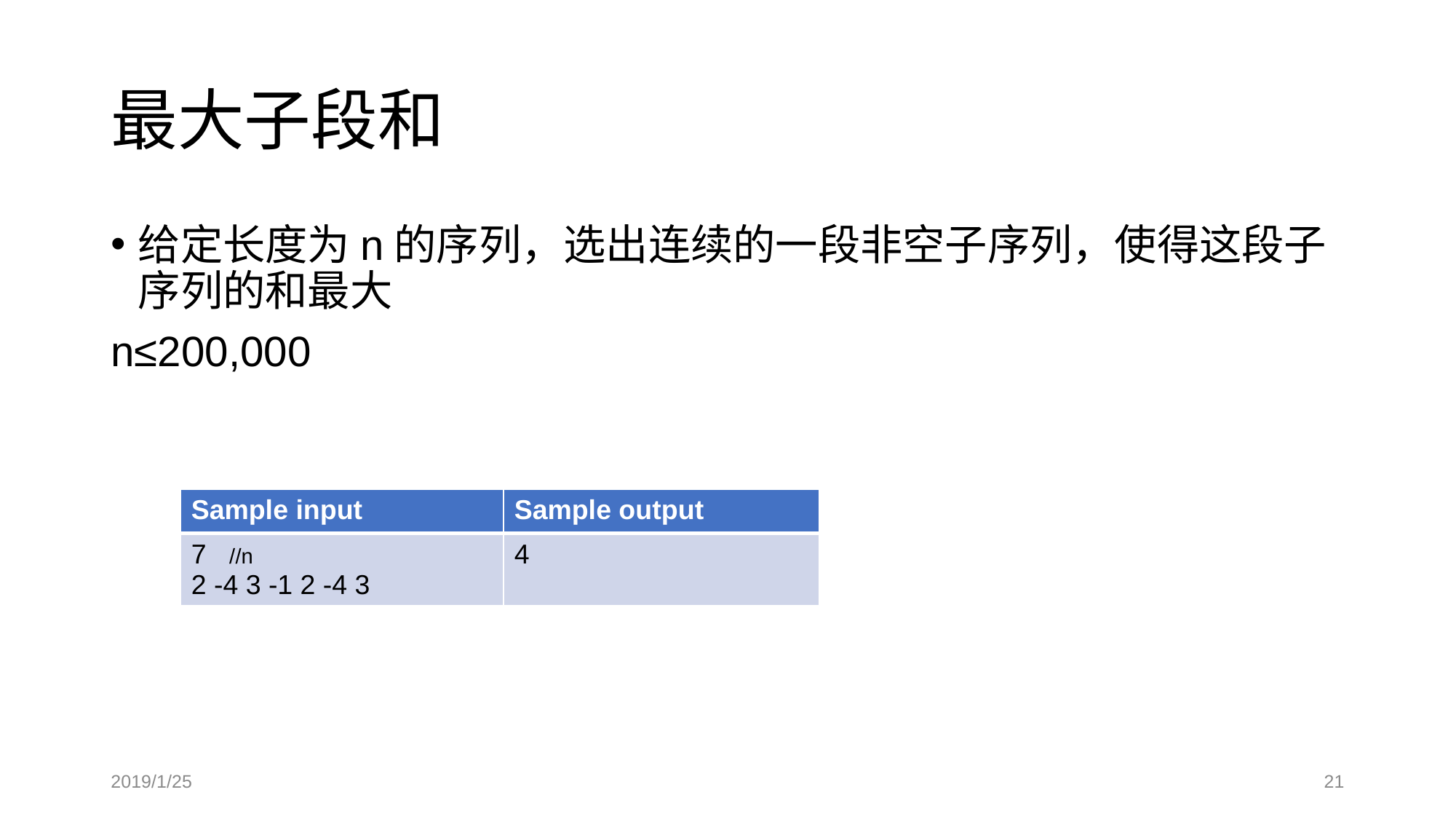

# 最大子段和
给定长度为n的序列，选出连续的一段非空子序列，使得这段子序列的和最大
n≤200,000
| Sample input | Sample output |
| --- | --- |
| 7 //n 2 -4 3 -1 2 -4 3 | 4 |
2019/1/25
21